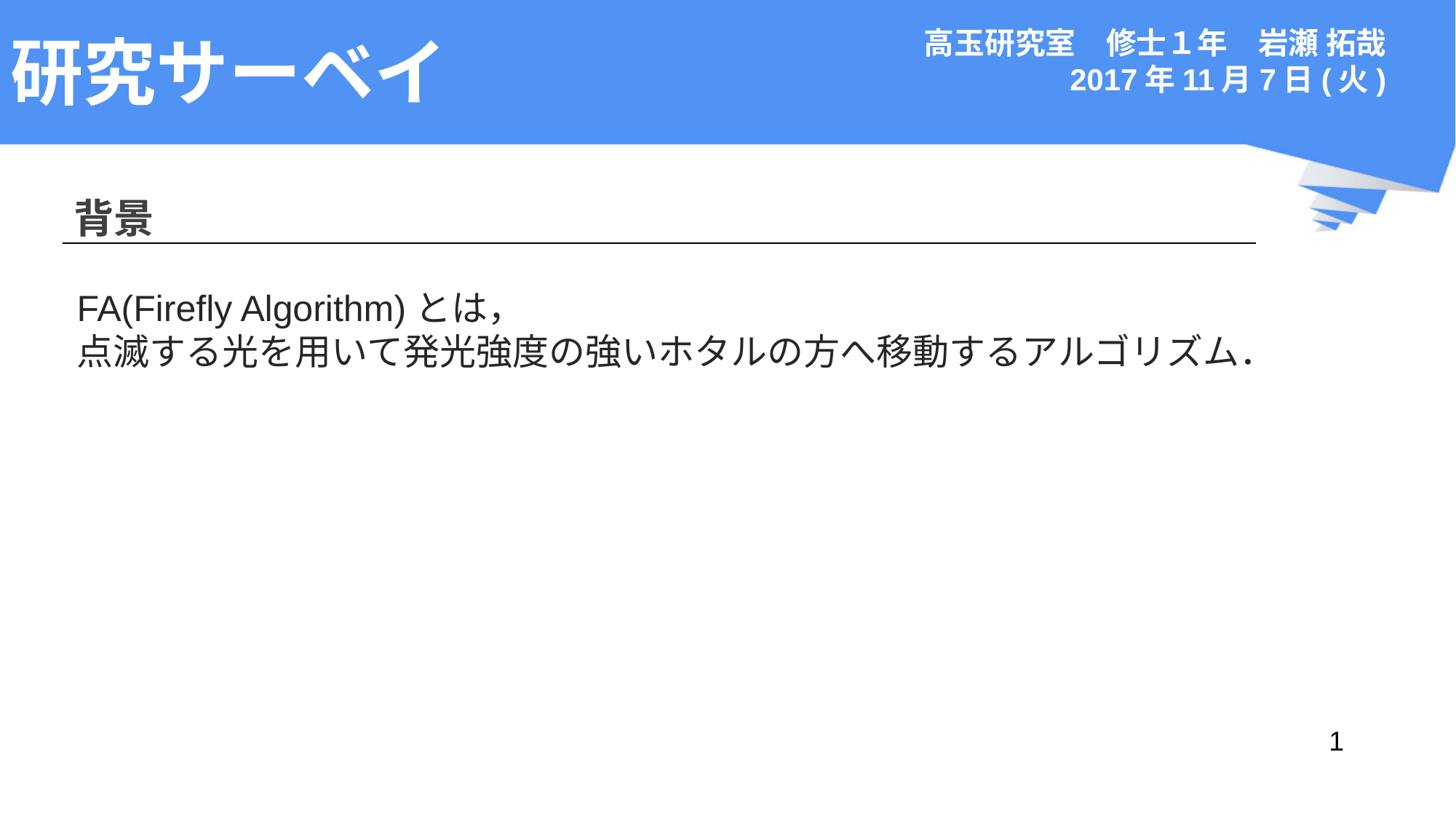

# 研究サーベイ
高玉研究室　修士１年　岩瀬 拓哉
2017年11月7日(火)
背景

FA(Firefly Algorithm)とは，
点滅する光を用いて発光強度の強いホタルの方へ移動するアルゴリズム．
1